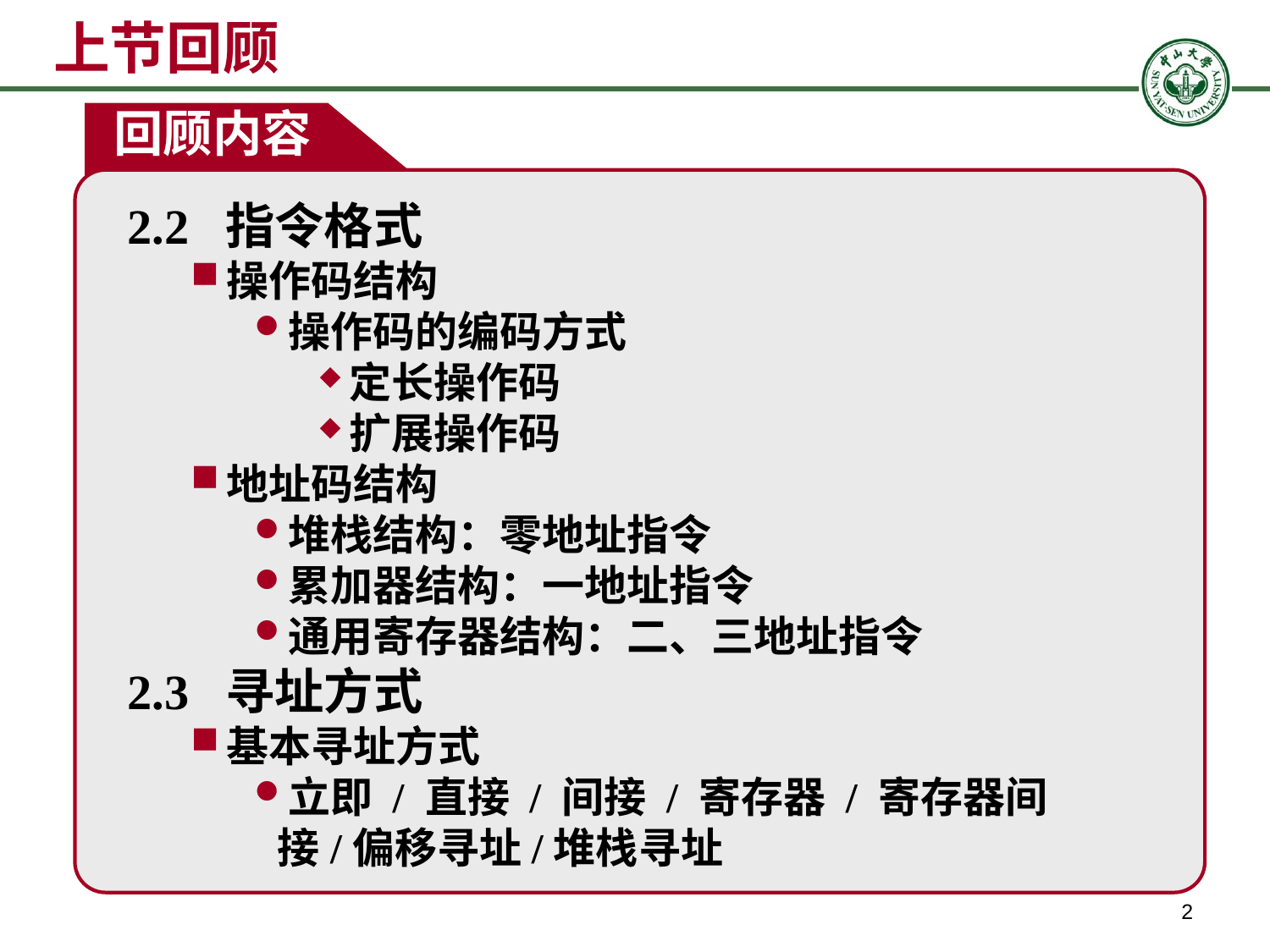

上节回顾
回顾内容

2.2  指令格式
操作码结构
操作码的编码方式
定长操作码
扩展操作码
地址码结构
堆栈结构：零地址指令
累加器结构：一地址指令
通用寄存器结构：二、三地址指令
2.3  寻址方式
基本寻址方式
立即 / 直接 / 间接 / 寄存器 / 寄存器间接/偏移寻址/堆栈寻址